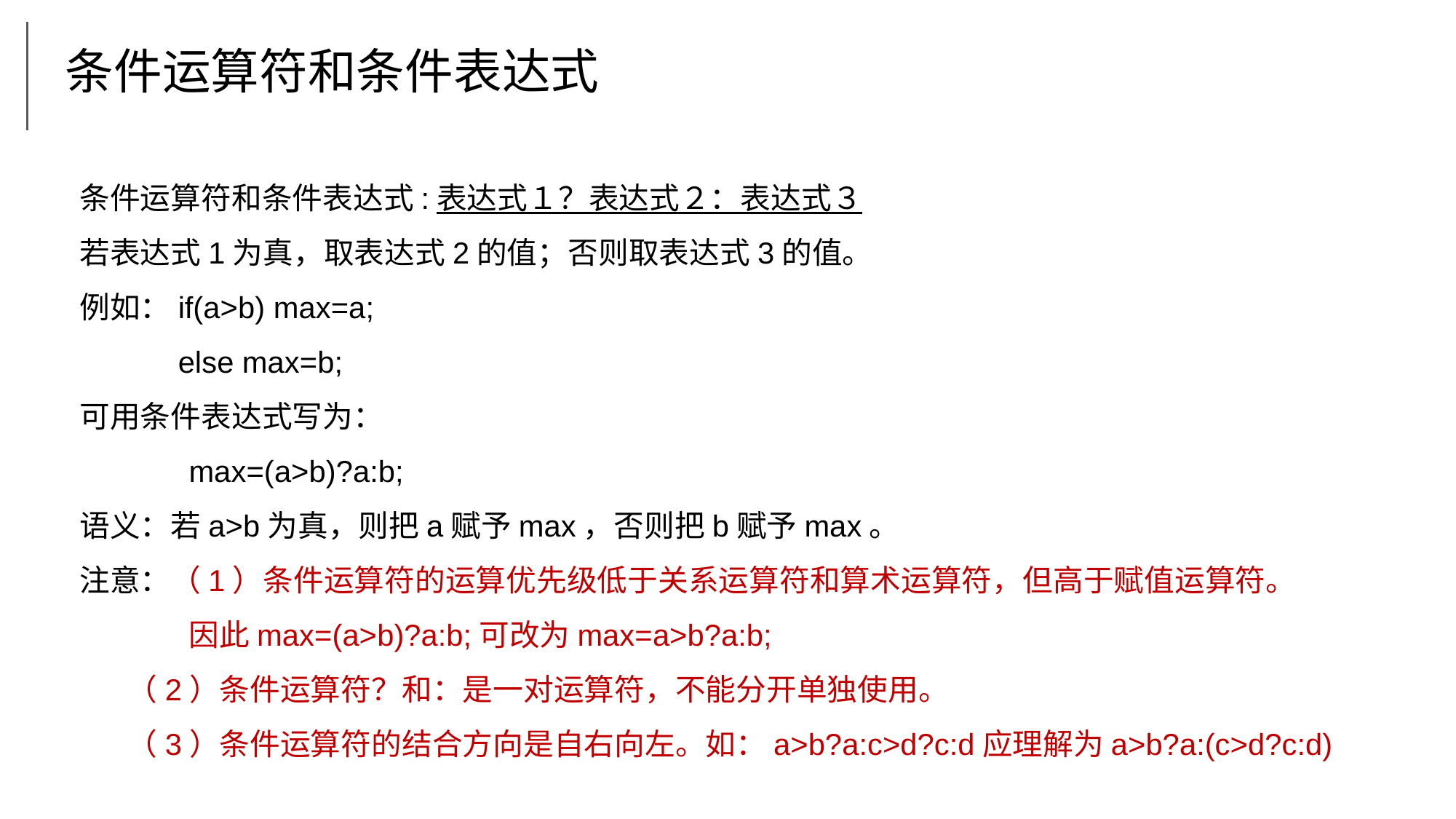

条件运算符和条件表达式
条件运算符和条件表达式:表达式１？表达式２：表达式３
若表达式1为真，取表达式2的值；否则取表达式3的值。
例如：if(a>b) max=a;
　　　else max=b;
可用条件表达式写为：
	max=(a>b)?a:b;
语义：若a>b为真，则把a赋予max，否则把b赋予max。
注意：（1）条件运算符的运算优先级低于关系运算符和算术运算符，但高于赋值运算符。
	因此max=(a>b)?a:b;可改为max=a>b?a:b;
      （2）条件运算符？和：是一对运算符，不能分开单独使用。
      （3）条件运算符的结合方向是自右向左。如：a>b?a:c>d?c:d应理解为a>b?a:(c>d?c:d)